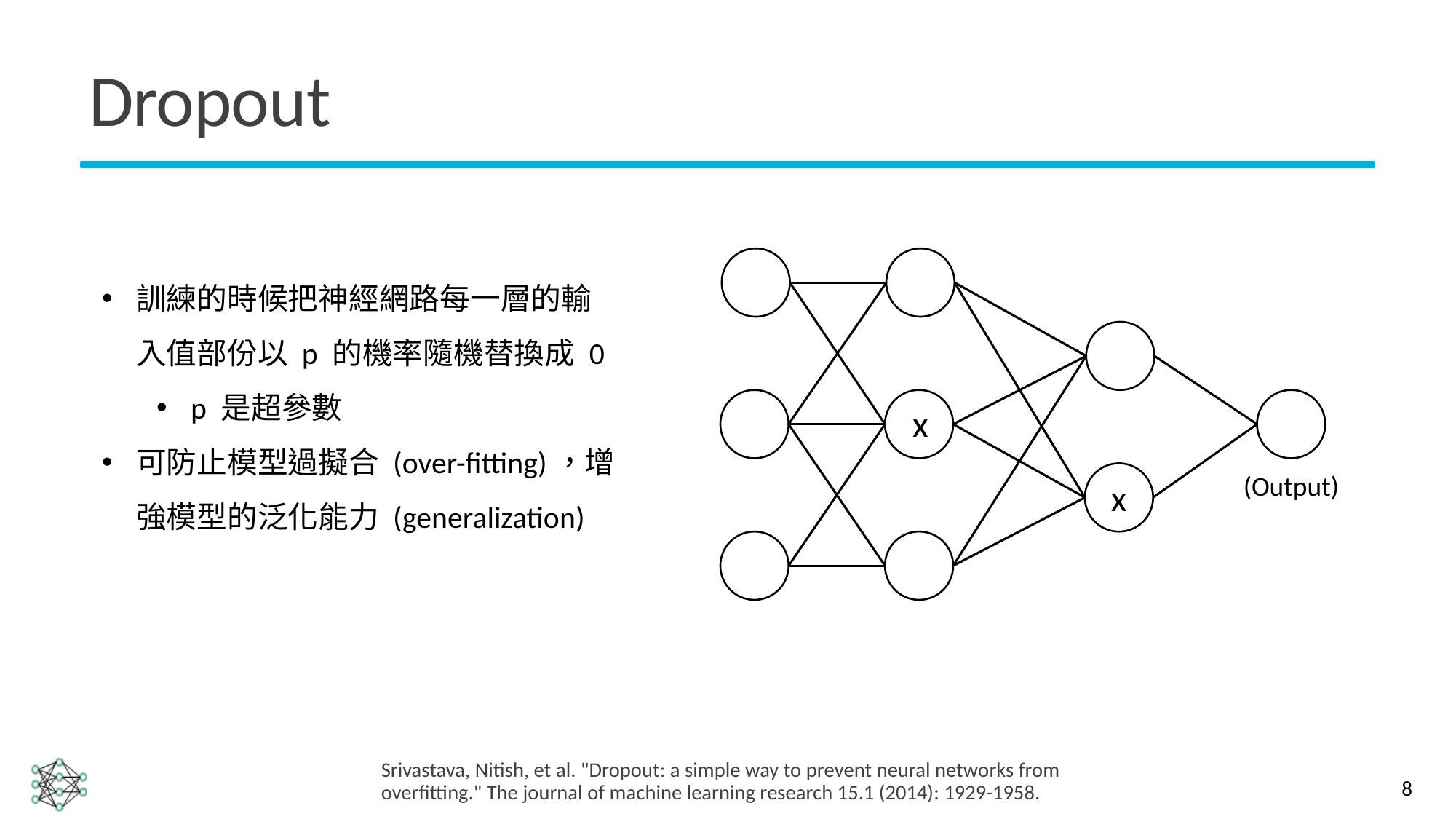

# Dropout

訓練的時候把神經網路每一層的輸入值部份以 p 的機率隨機替換成 0
p 是超參數
可防止模型過擬合 (over-fitting)，增強模型的泛化能力 (generalization)

x

(Output)
x

Srivastava, Nitish, et al. "Dropout: a simple way to prevent neural networks from overfitting." The journal of machine learning research 15.1 (2014): 1929-1958.
8